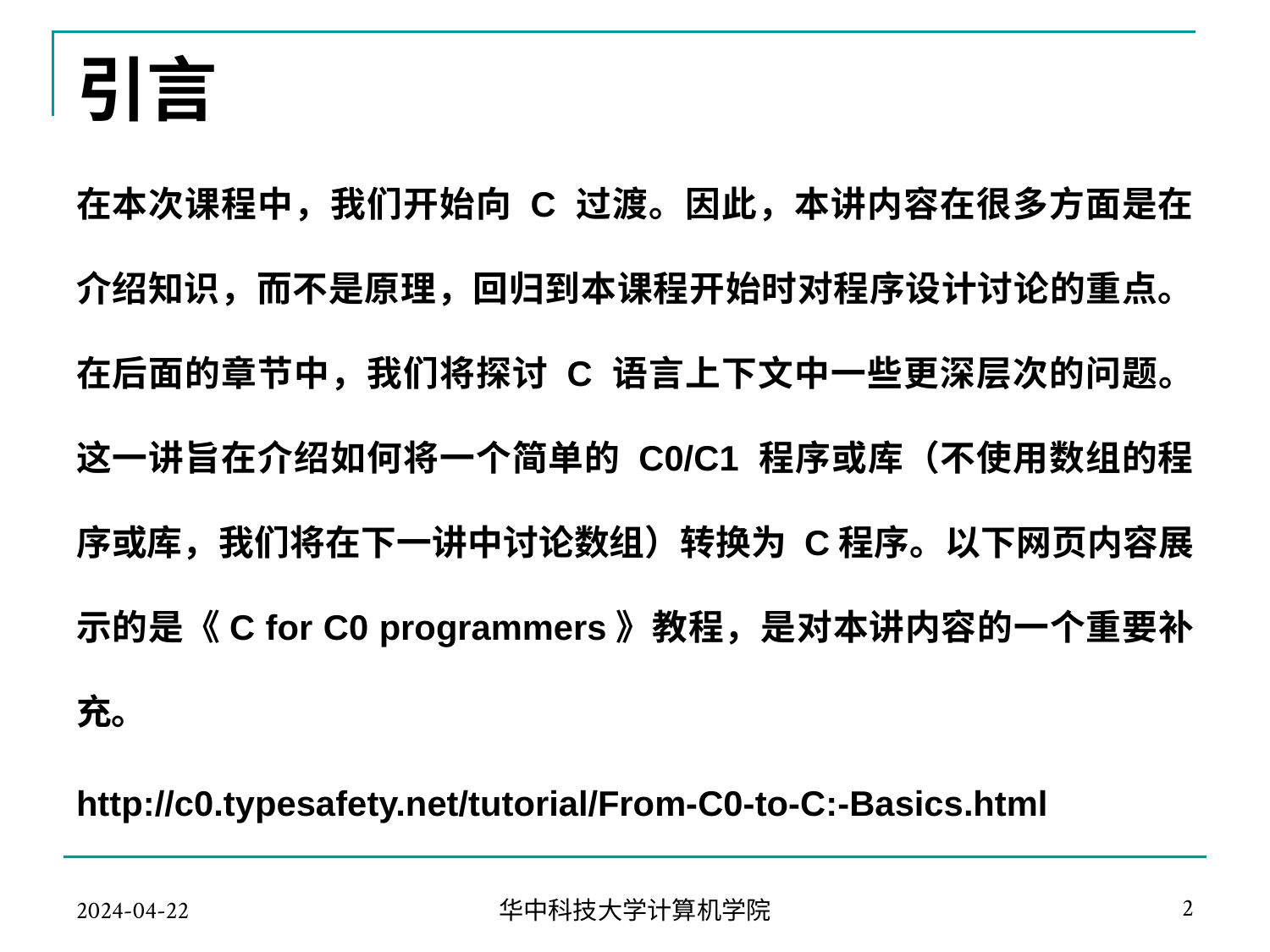

# 引言
在本次课程中，我们开始向 C 过渡。因此，本讲内容在很多方面是在介绍知识，而不是原理，回归到本课程开始时对程序设计讨论的重点。 在后面的章节中，我们将探讨 C 语言上下文中一些更深层次的问题。这一讲旨在介绍如何将一个简单的 C0/C1 程序或库（不使用数组的程序或库，我们将在下一讲中讨论数组）转换为 C程序。以下网页内容展示的是《C for C0 programmers》教程，是对本讲内容的一个重要补充。
http://c0.typesafety.net/tutorial/From-C0-to-C:-Basics.html
2024-04-22
2
华中科技大学计算机学院